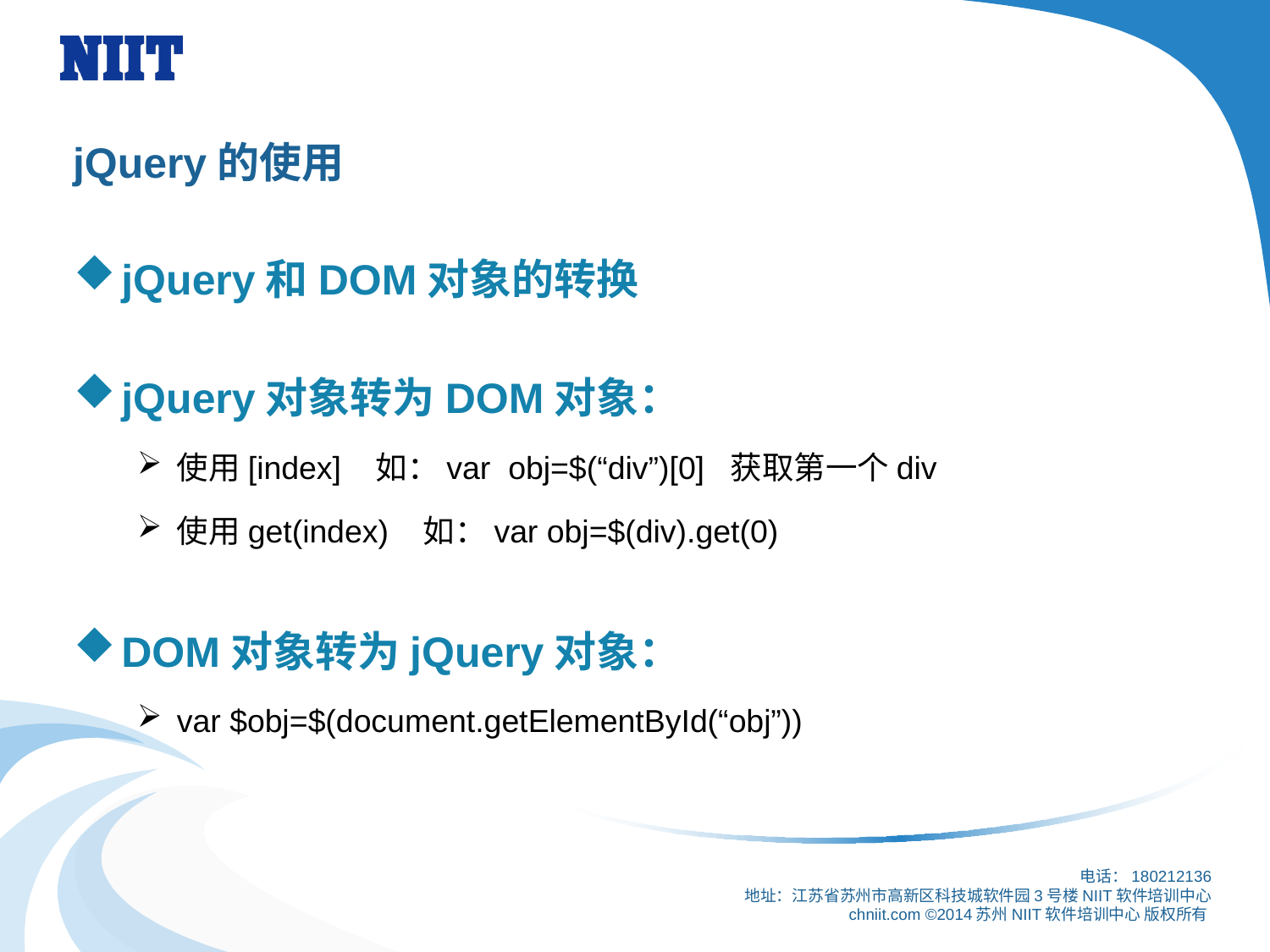

# jQuery的使用
jQuery和DOM对象的转换

jQuery对象转为DOM对象：
使用[index]   如：var  obj=$(“div”)[0]  获取第一个div
使用get(index)   如：var obj=$(div).get(0)

DOM对象转为jQuery对象：
var $obj=$(document.getElementById(“obj”))